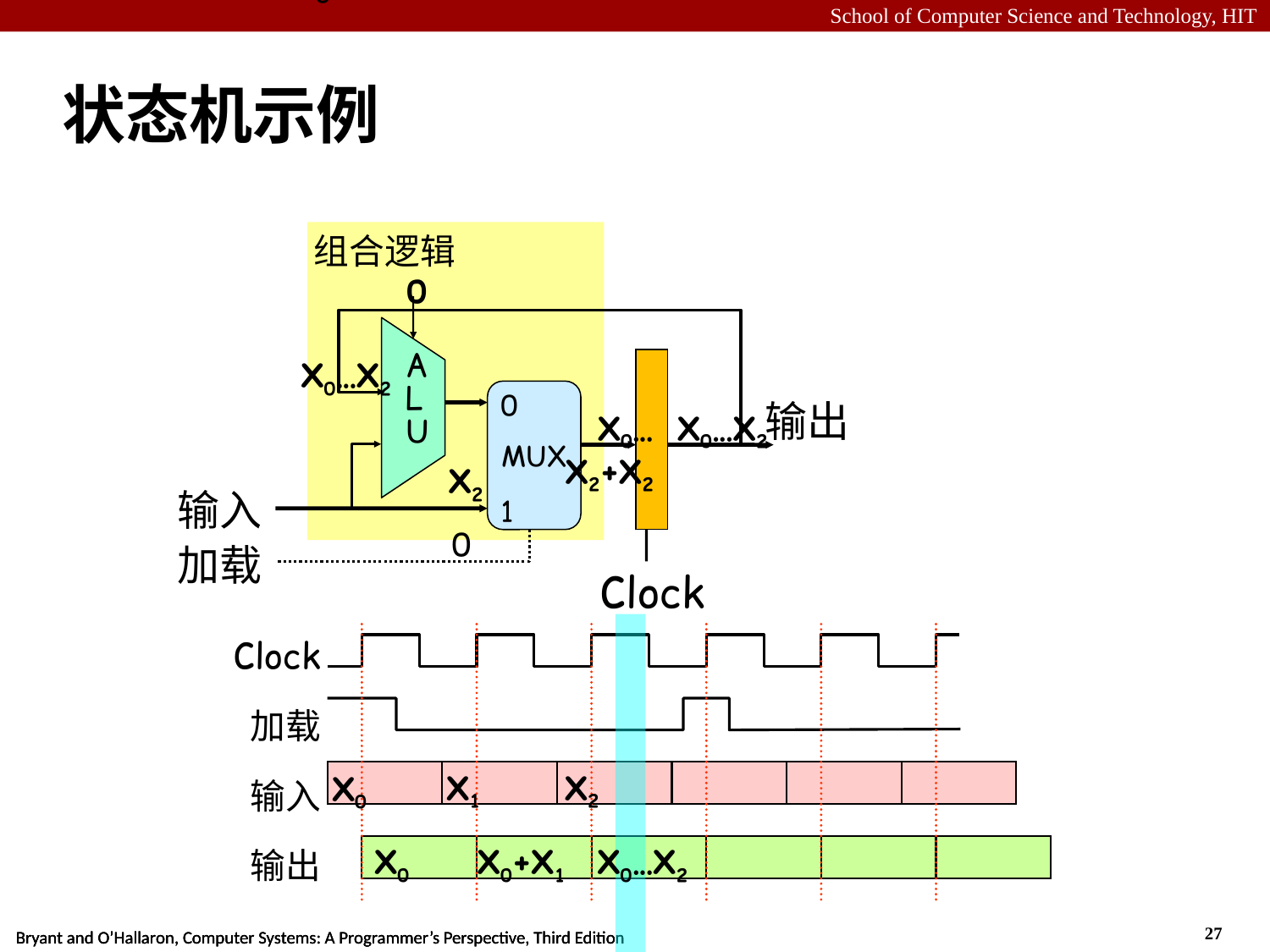

0
# 状态机示例
组合逻辑
0

A
L
U

MUX
0
输出

输入
1

加载
Clock
X0…X2+X2
X2
0
X0…X2
X0…X2

Clock

加载

输入

输出
X1
X2
X0
X0
X0+X1
X0…X2